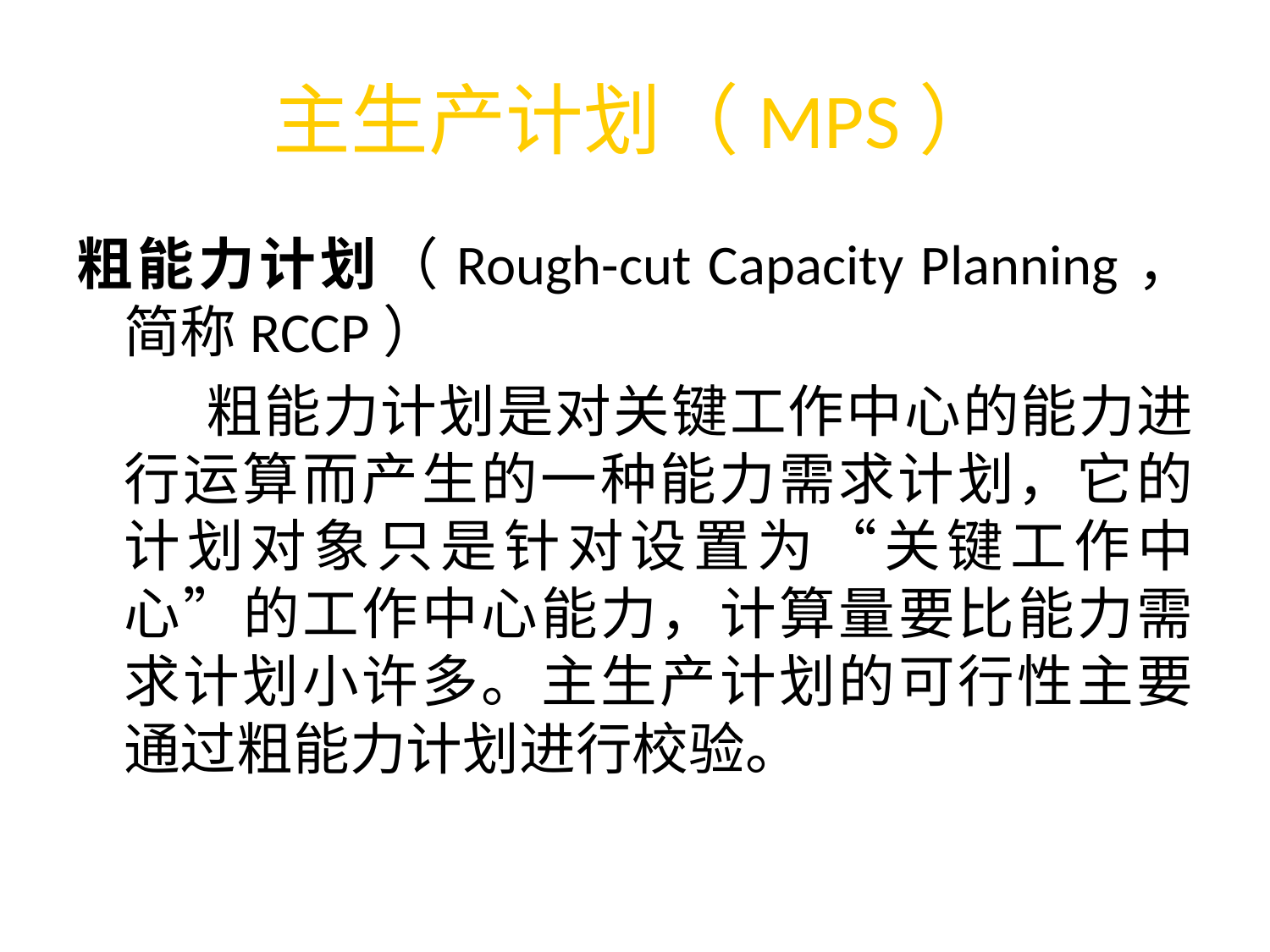

# 主生产计划（MPS）
粗能力计划（Rough-cut Capacity Planning，简称RCCP）
        粗能力计划是对关键工作中心的能力进行运算而产生的一种能力需求计划，它的计划对象只是针对设置为“关键工作中心”的工作中心能力，计算量要比能力需求计划小许多。主生产计划的可行性主要通过粗能力计划进行校验。